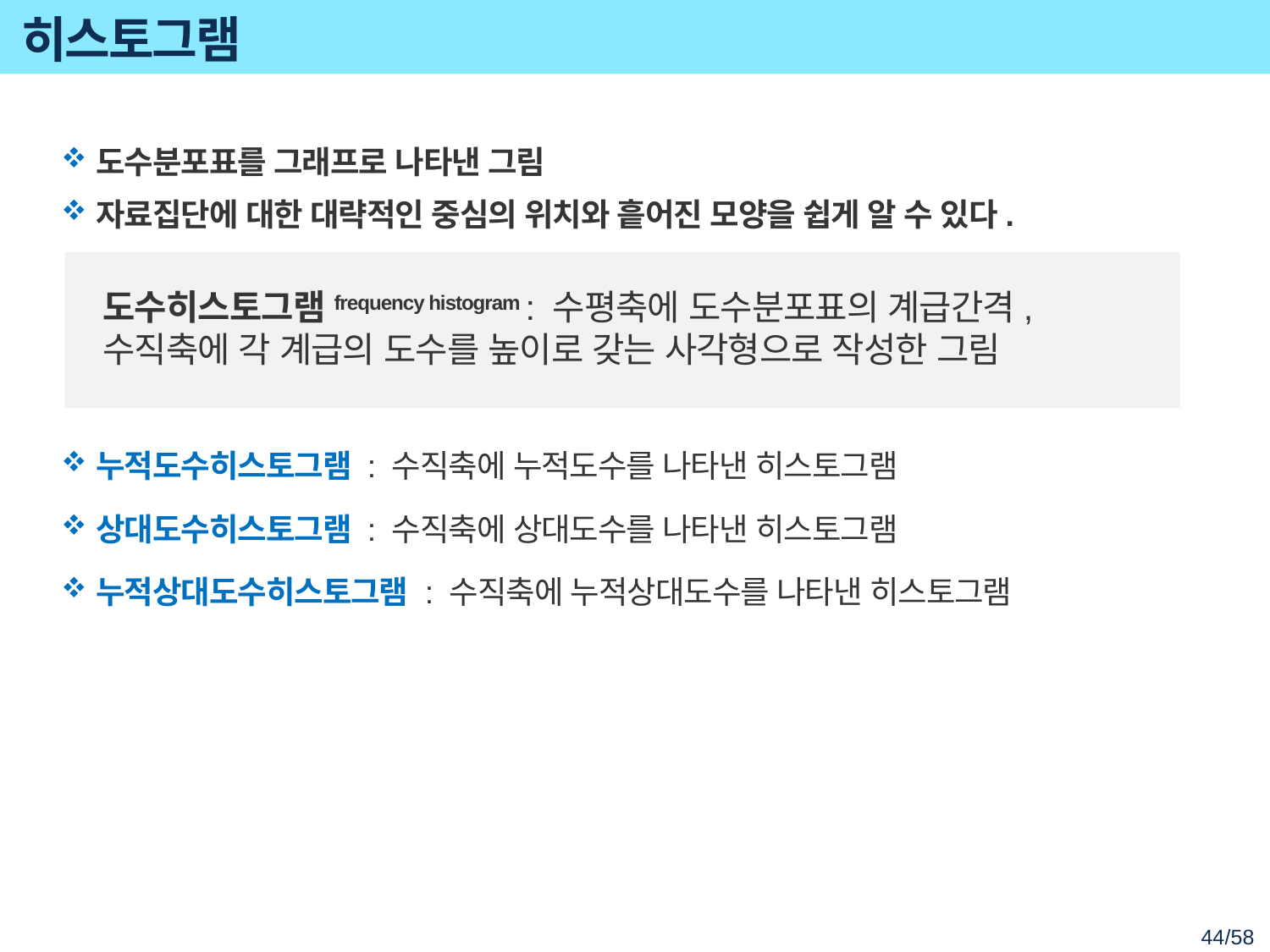

# 히스토그램
도수분포표를 그래프로 나타낸 그림
자료집단에 대한 대략적인 중심의 위치와 흩어진 모양을 쉽게 알 수 있다.

도수히스토그램frequency histogram : 수평축에 도수분포표의 계급간격, 수직축에 각 계급의 도수를 높이로 갖는 사각형으로 작성한 그림
누적도수히스토그램 : 수직축에 누적도수를 나타낸 히스토그램
상대도수히스토그램 : 수직축에 상대도수를 나타낸 히스토그램
누적상대도수히스토그램 : 수직축에 누적상대도수를 나타낸 히스토그램